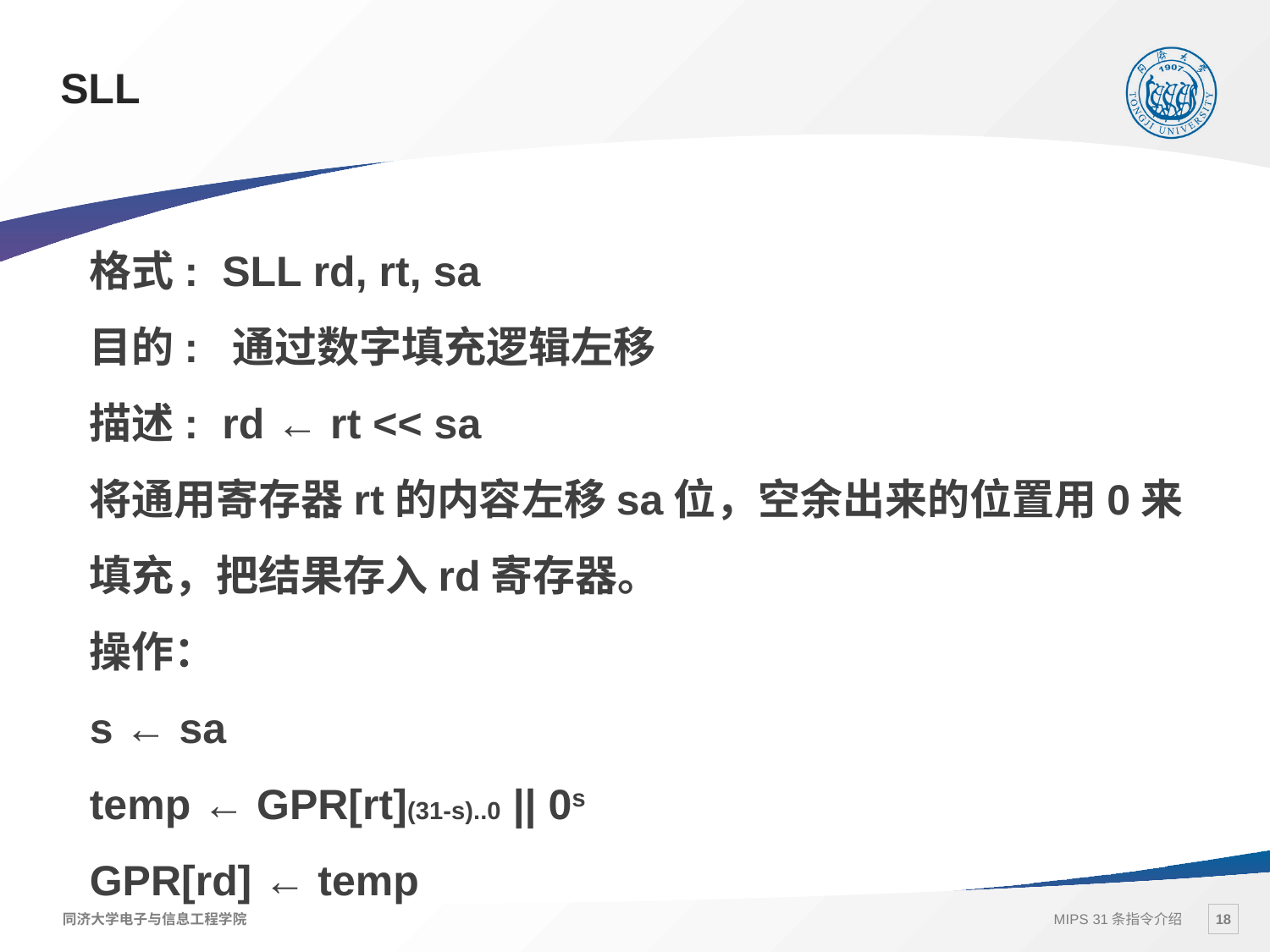

# SLL
格式:  SLL rd, rt, sa
目的:  通过数字填充逻辑左移
描述:  rd ← rt << sa
将通用寄存器rt的内容左移sa位，空余出来的位置用0来填充，把结果存入rd寄存器。
操作：
s ← sa
temp ← GPR[rt](31-s)..0 || 0s
GPR[rd] ← temp